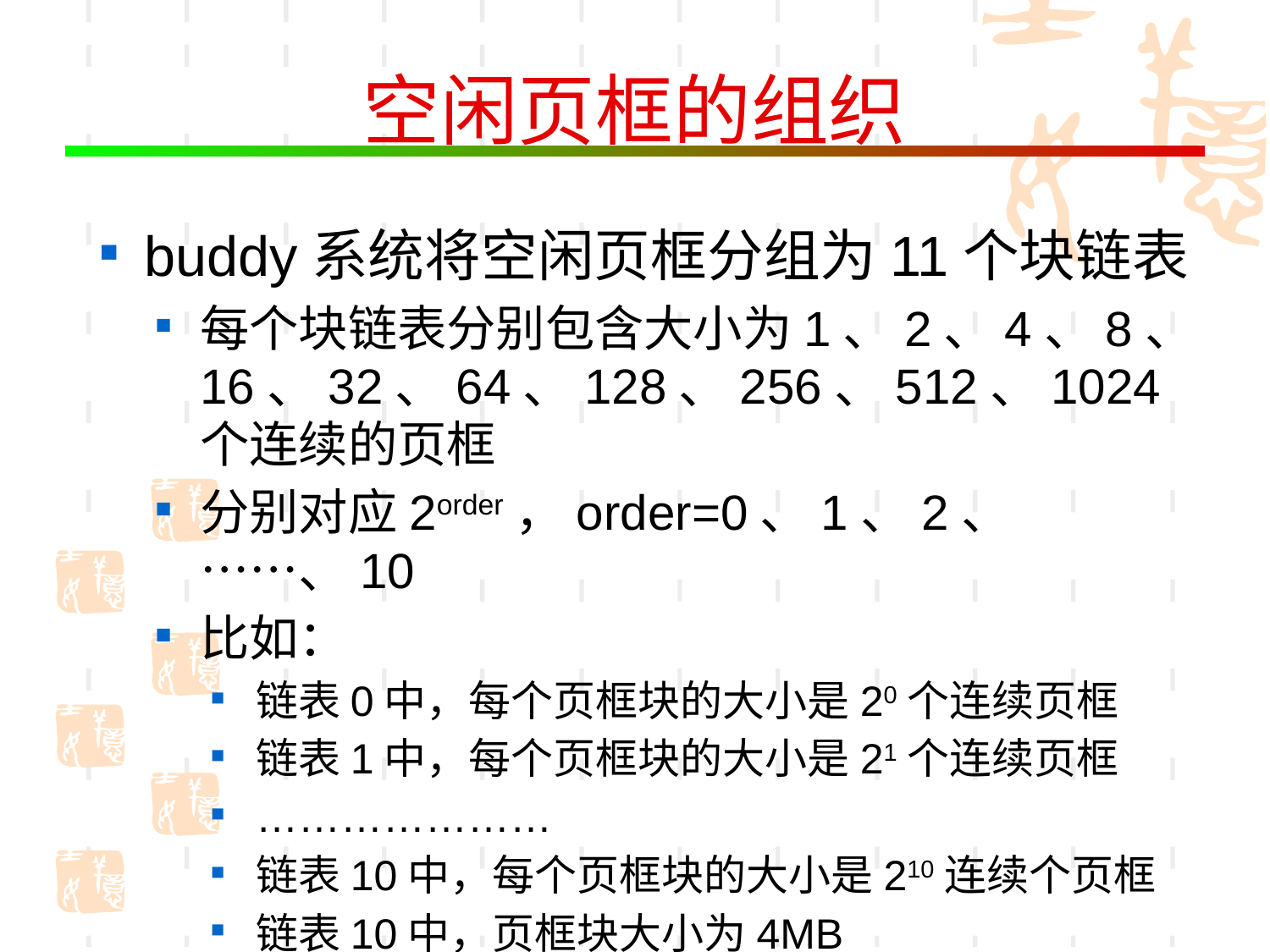

# 空闲页框的组织
buddy系统将空闲页框分组为11个块链表
每个块链表分别包含大小为1、2、4、8、16、32、64、128、256、512、1024个连续的页框
分别对应2order，order=0、1、2、……、10
比如：
链表0中，每个页框块的大小是20个连续页框
链表1中，每个页框块的大小是21个连续页框
…………………
链表10中，每个页框块的大小是210连续个页框
链表10中，页框块大小为4MB